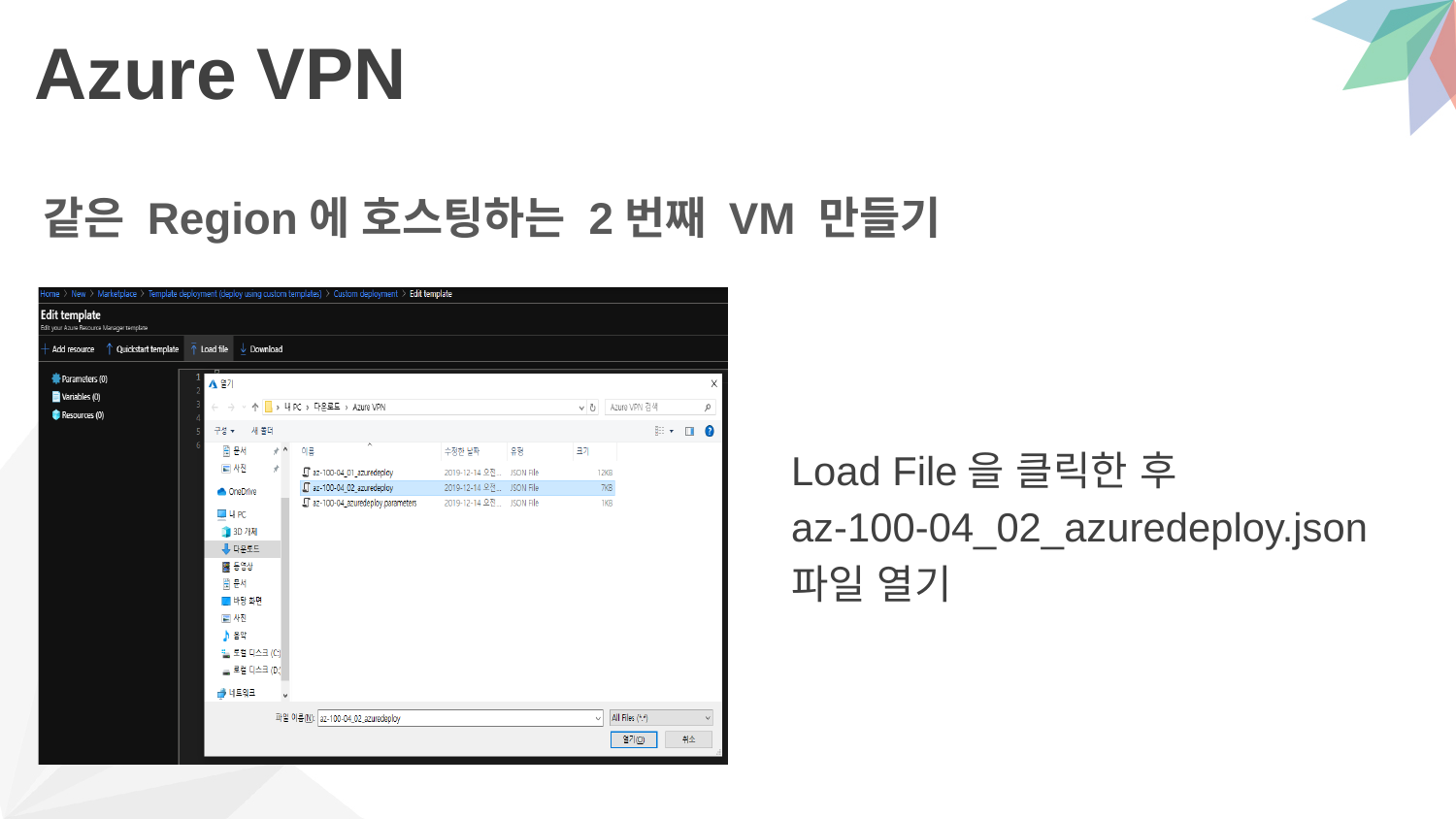

# Azure VPN
같은 Region에 호스팅하는 2번째 VM 만들기

Load File을 클릭한 후
az-100-04_02_azuredeploy.json
파일 열기